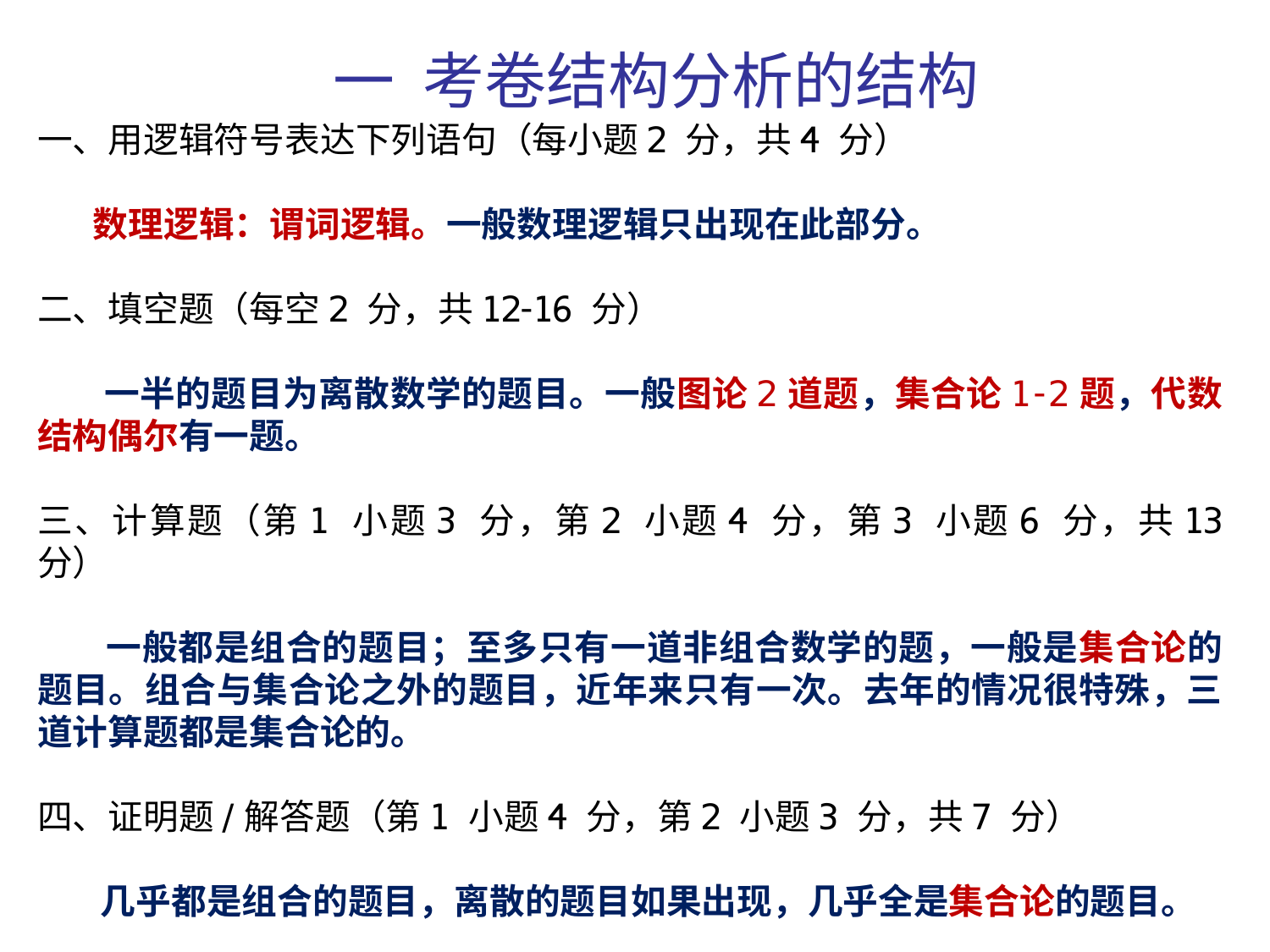

一  考卷结构分析的结构
一、用逻辑符号表达下列语句（每小题2 分，共4 分）

      数理逻辑：谓词逻辑。一般数理逻辑只出现在此部分。

二、填空题（每空2 分，共12-16 分）

       一半的题目为离散数学的题目。一般图论2道题，集合论1-2题，代数结构偶尔有一题。

三、计算题（第1 小题3 分，第2 小题4 分，第3 小题6 分，共13 分）

       一般都是组合的题目；至多只有一道非组合数学的题，一般是集合论的题目。组合与集合论之外的题目，近年来只有一次。去年的情况很特殊，三道计算题都是集合论的。

四、证明题/解答题（第1 小题4 分，第2 小题3 分，共7 分）

       几乎都是组合的题目，离散的题目如果出现，几乎全是集合论的题目。